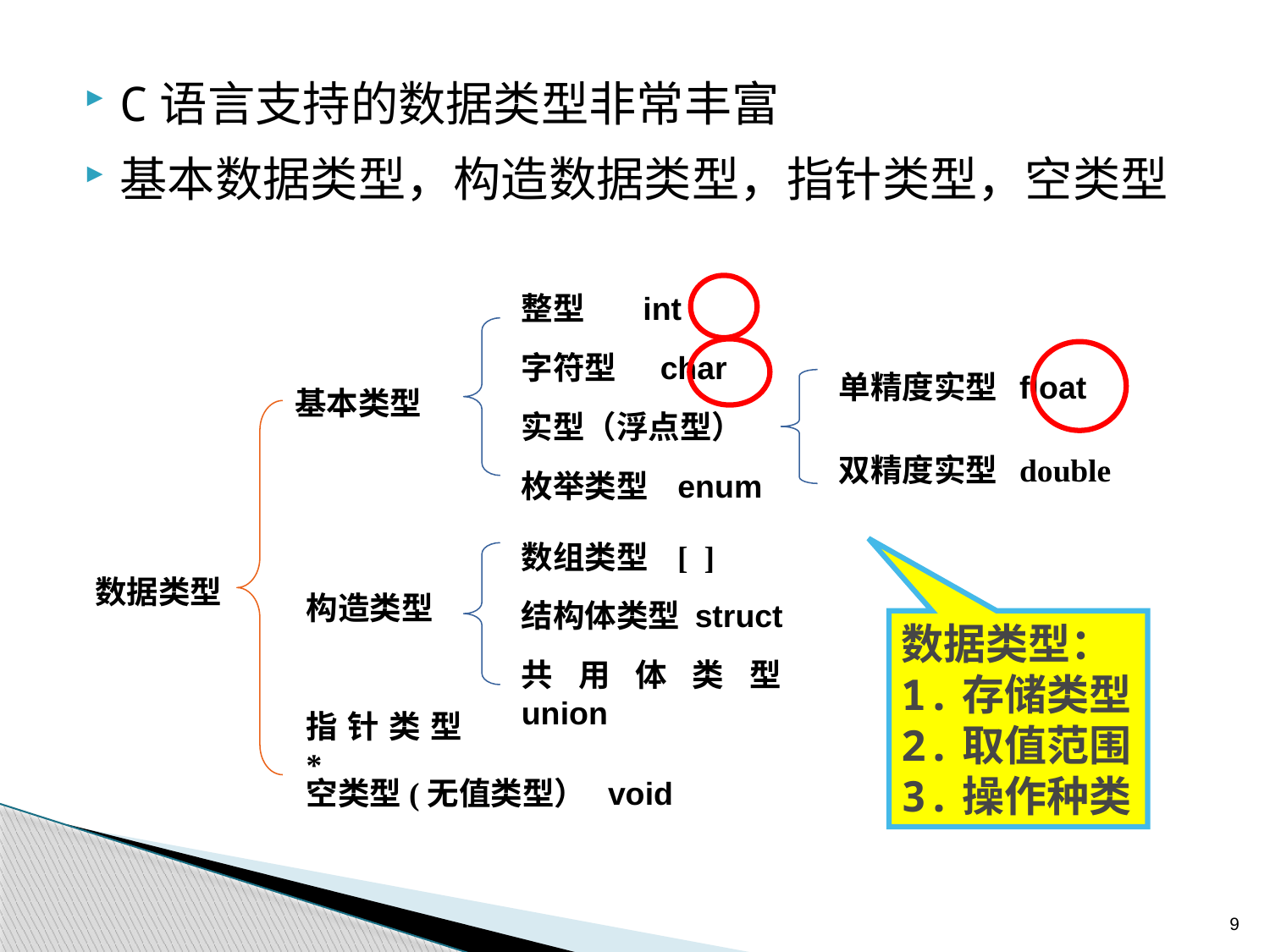

C语言支持的数据类型非常丰富
基本数据类型，构造数据类型，指针类型，空类型

整型       int

字符型     char
单精度实型  float

基本类型

实型（浮点型）
双精度实型  double
枚举类型   enum
数组类型   [  ]

数据类型
构造类型
结构体类型 struct
共用体类型 union
指针类型 *
空类型(无值类型）  void

数据类型：
1.存储类型
2.取值范围
3.操作种类
9